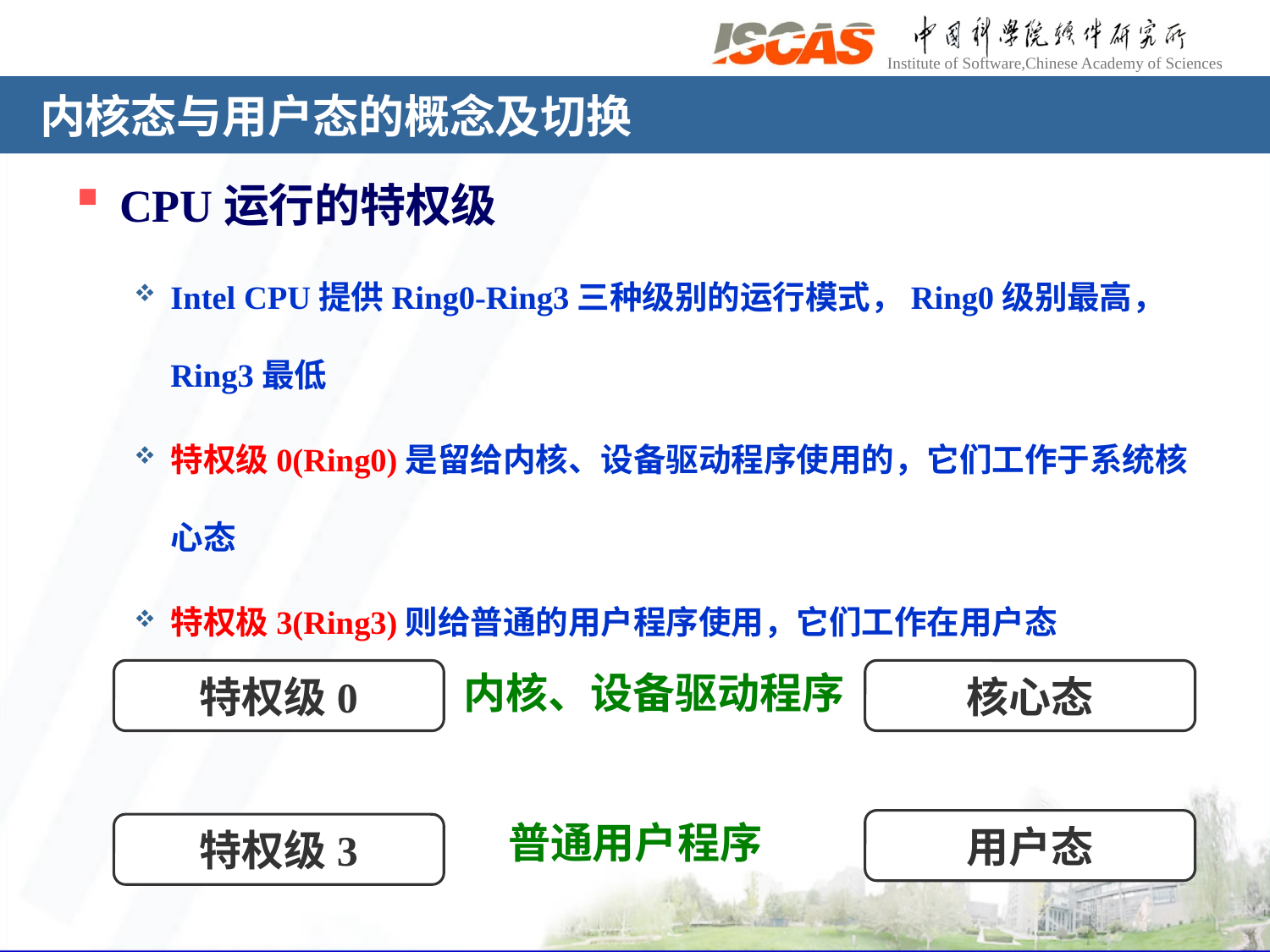

# 内核态与用户态的概念及切换
CPU运行的特权级
Intel CPU提供Ring0-Ring3三种级别的运行模式，Ring0级别最高，Ring3最低
特权级0(Ring0)是留给内核、设备驱动程序使用的，它们工作于系统核心态
特权极3(Ring3)则给普通的用户程序使用，它们工作在用户态
特权级0
内核、设备驱动程序
核心态
普通用户程序
用户态
特权级3